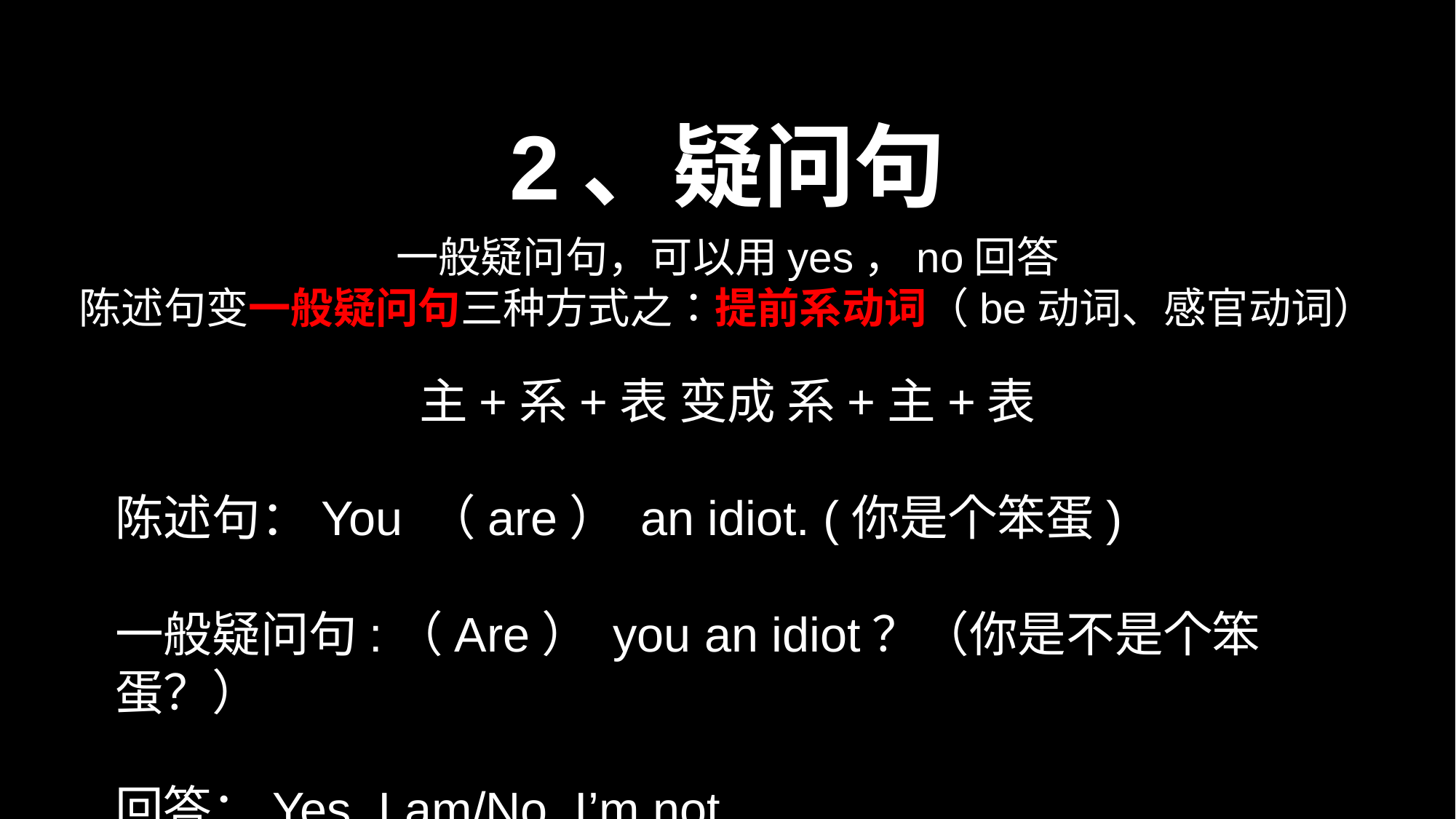

2、疑问句
一般疑问句，可以用yes，no回答
陈述句变一般疑问句三种方式之：提前系动词（be动词、感官动词）
主+系+表 变成 系+主+表

陈述句：You （are） an idiot. (你是个笨蛋)

一般疑问句:（Are） you an idiot？（你是不是个笨蛋？）

回答：Yes, I am/No, I’m not.